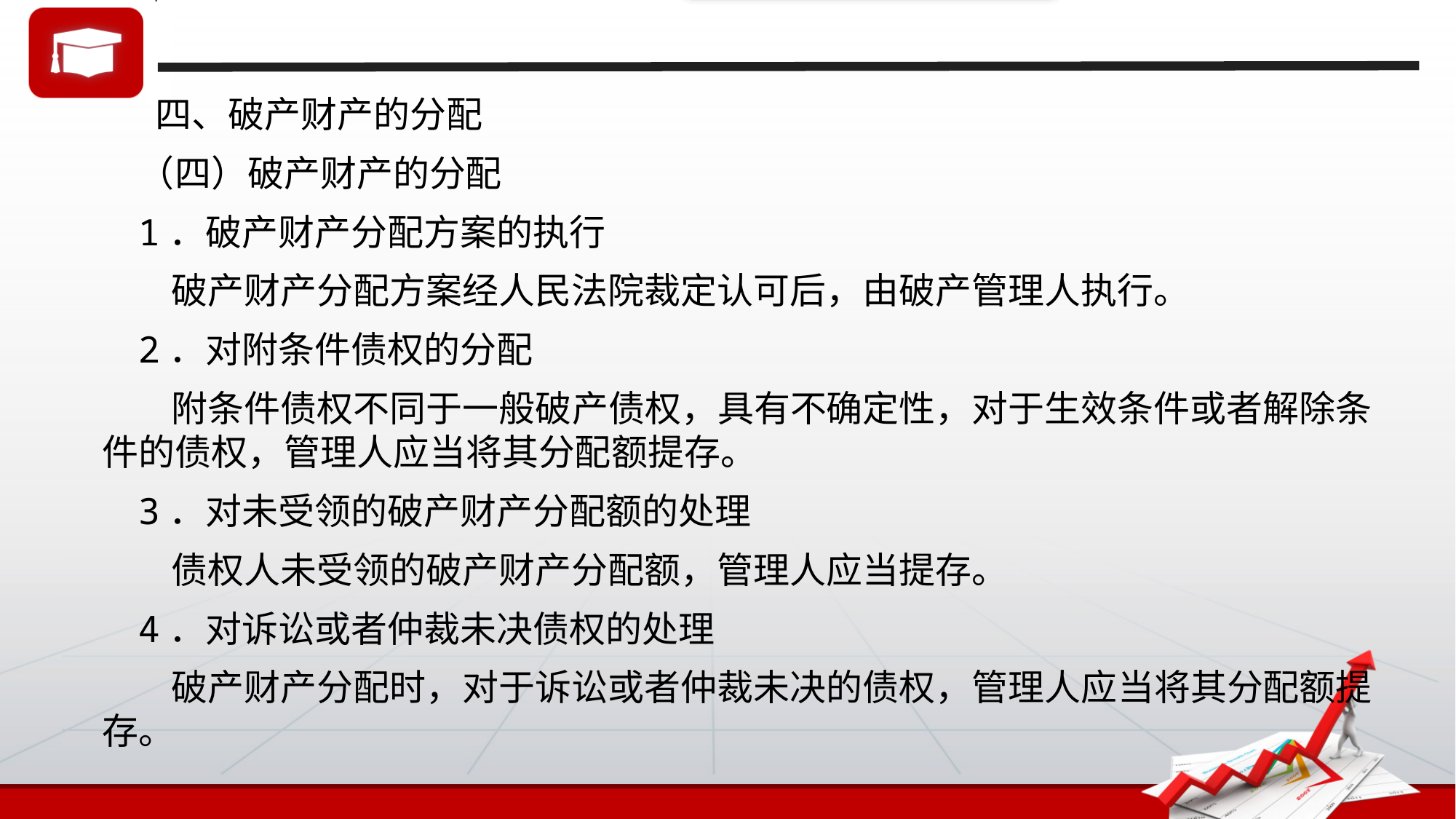

四、破产财产的分配
（四）破产财产的分配
1．破产财产分配方案的执行
   破产财产分配方案经人民法院裁定认可后，由破产管理人执行。
2．对附条件债权的分配
   附条件债权不同于一般破产债权，具有不确定性，对于生效条件或者解除条件的债权，管理人应当将其分配额提存。
3．对未受领的破产财产分配额的处理
   债权人未受领的破产财产分配额，管理人应当提存。
4．对诉讼或者仲裁未决债权的处理
   破产财产分配时，对于诉讼或者仲裁未决的债权，管理人应当将其分配额提存。